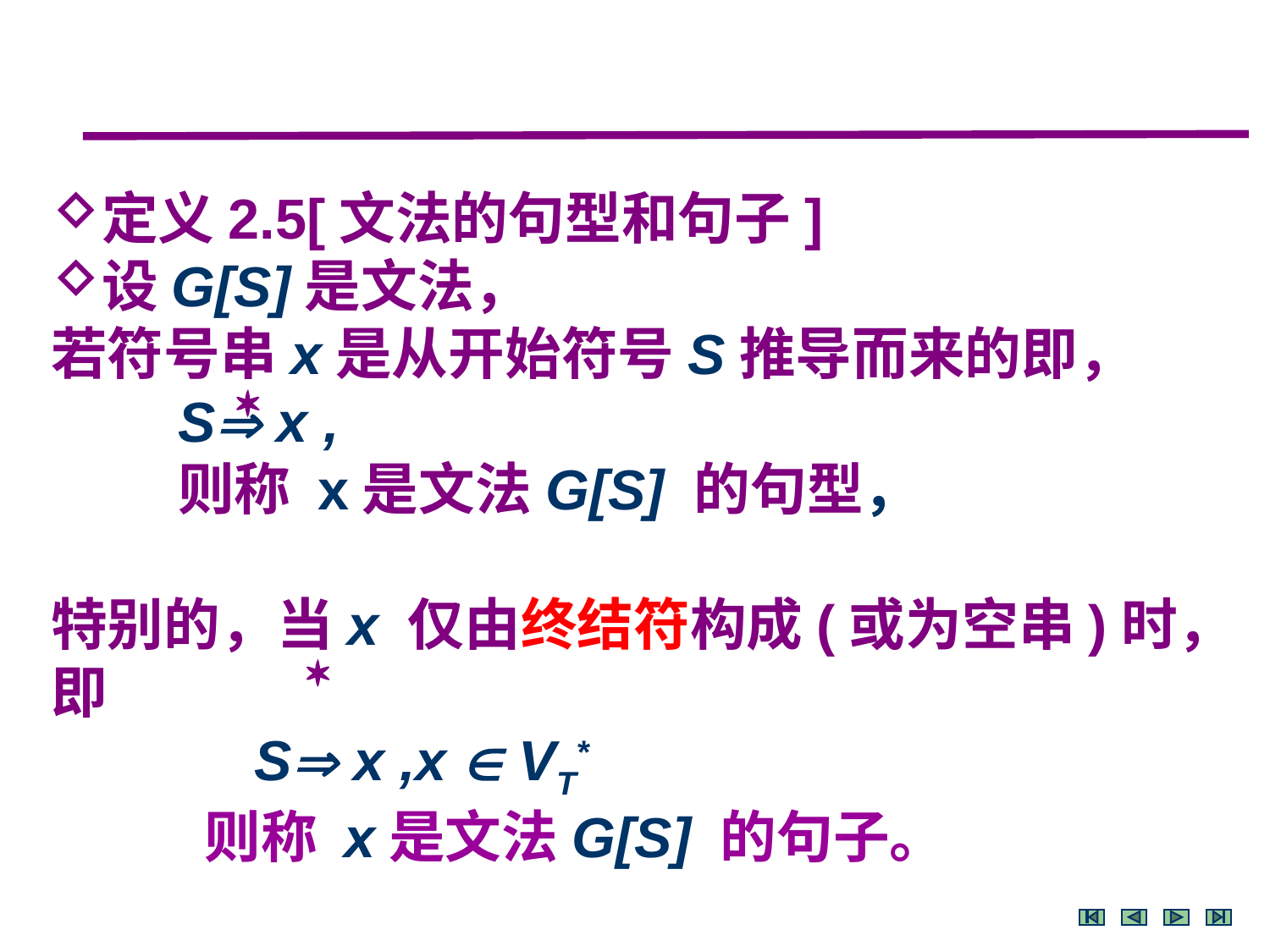

定义2.5[文法的句型和句子]
设G[S]是文法，
若符号串x是从开始符号S推导而来的即，		S⇒ x ,
	则称 x是文法G[S] 的句型，

特别的，当x 仅由终结符构成(或为空串)时，即
             S⇒ x ,x ∈ VT*
 	 则称 x是文法G[S] 的句子。

∗
∗